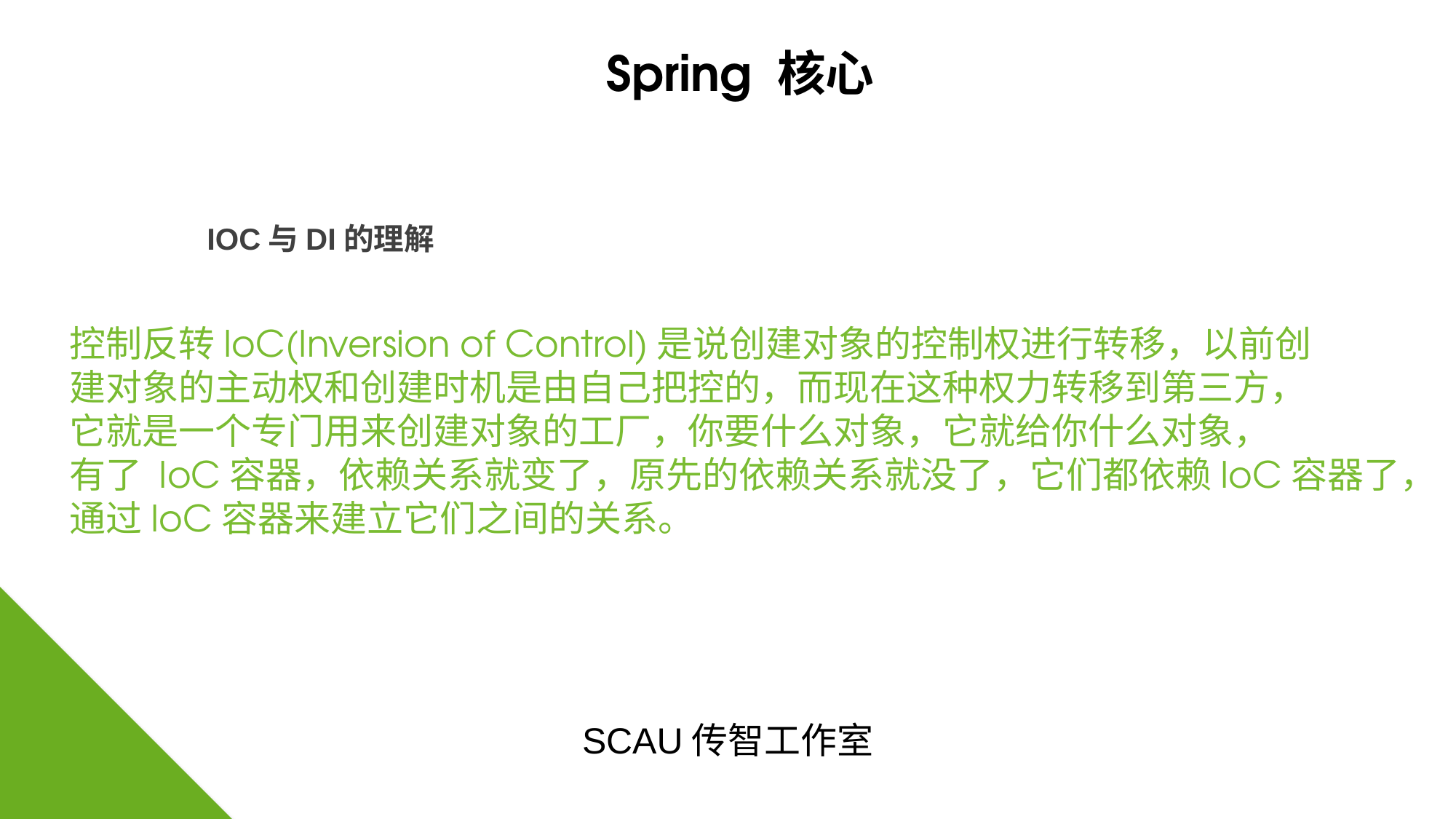

Spring 核心
IOC与DI的理解
控制反转IoC(Inversion of Control)是说创建对象的控制权进行转移，以前创
建对象的主动权和创建时机是由自己把控的，而现在这种权力转移到第三方，
它就是一个专门用来创建对象的工厂，你要什么对象，它就给你什么对象，
有了 IoC容器，依赖关系就变了，原先的依赖关系就没了，它们都依赖IoC容器了，
通过IoC容器来建立它们之间的关系。

SCAU传智工作室